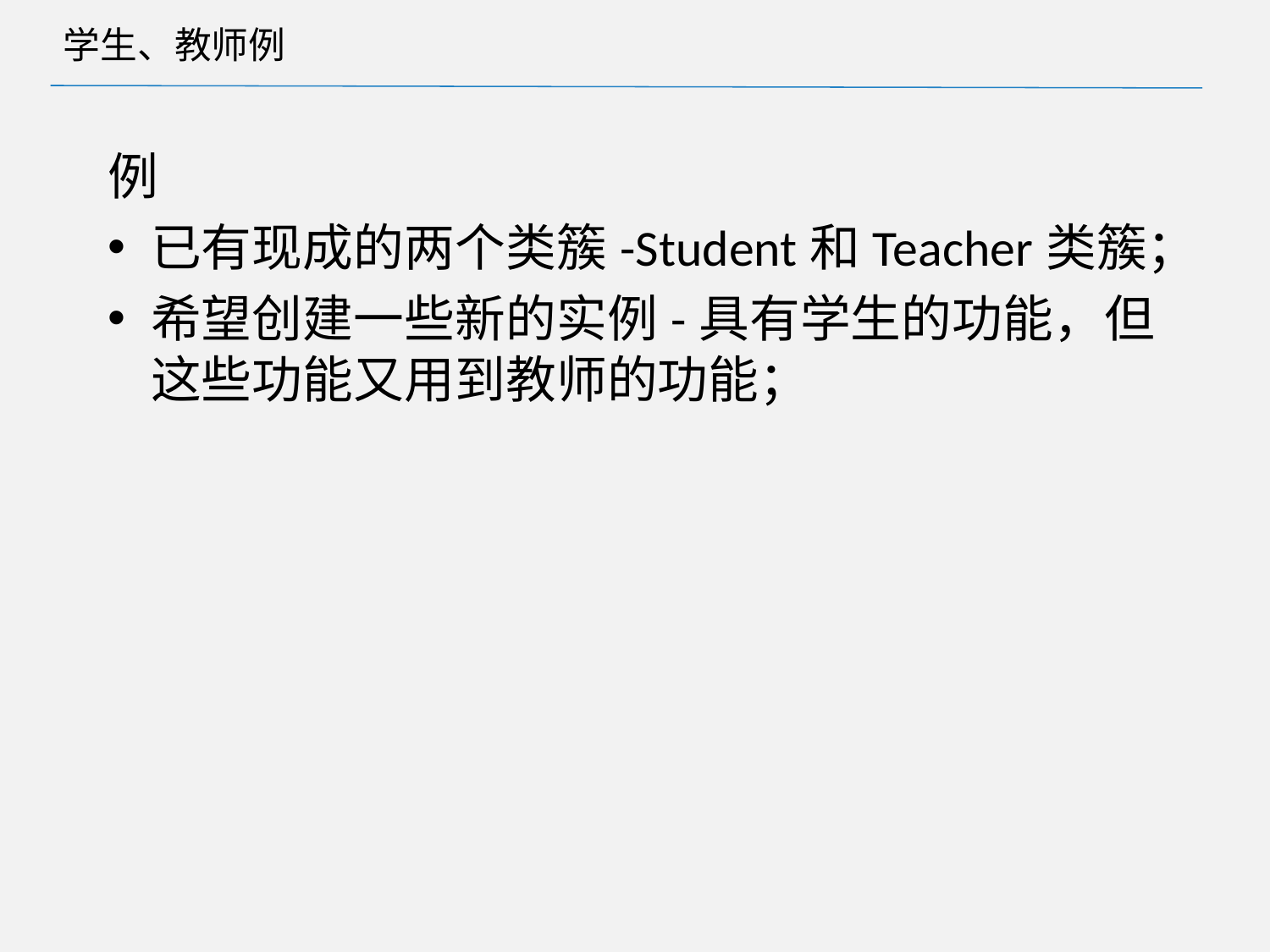

# 学生、教师例
例
已有现成的两个类簇-Student和Teacher类簇；
希望创建一些新的实例-具有学生的功能，但这些功能又用到教师的功能；